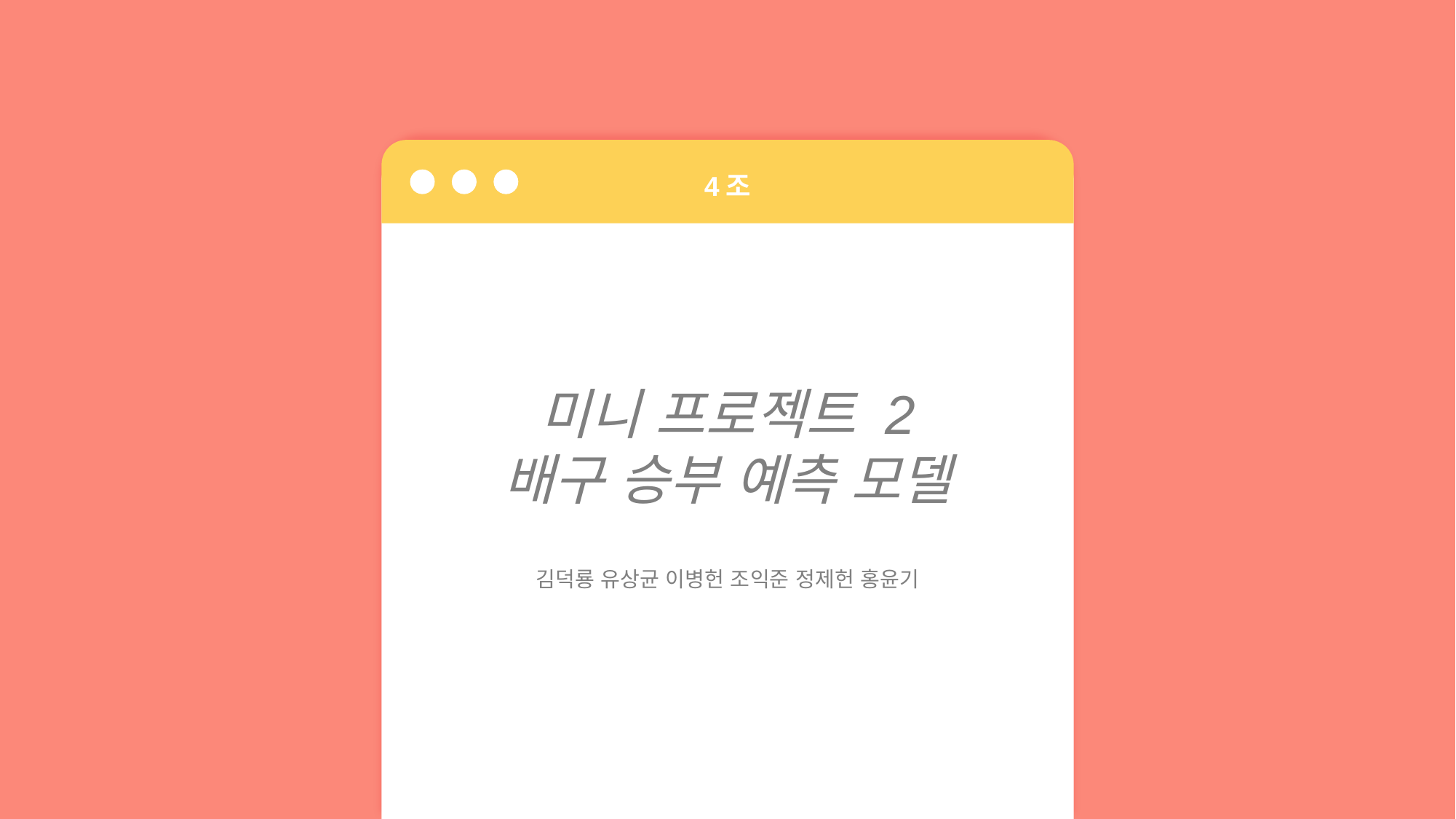

미니 프로젝트 2
배구 승부 예측 모델

김덕룡 유상균 이병헌 조익준 정제헌 홍윤기
4조